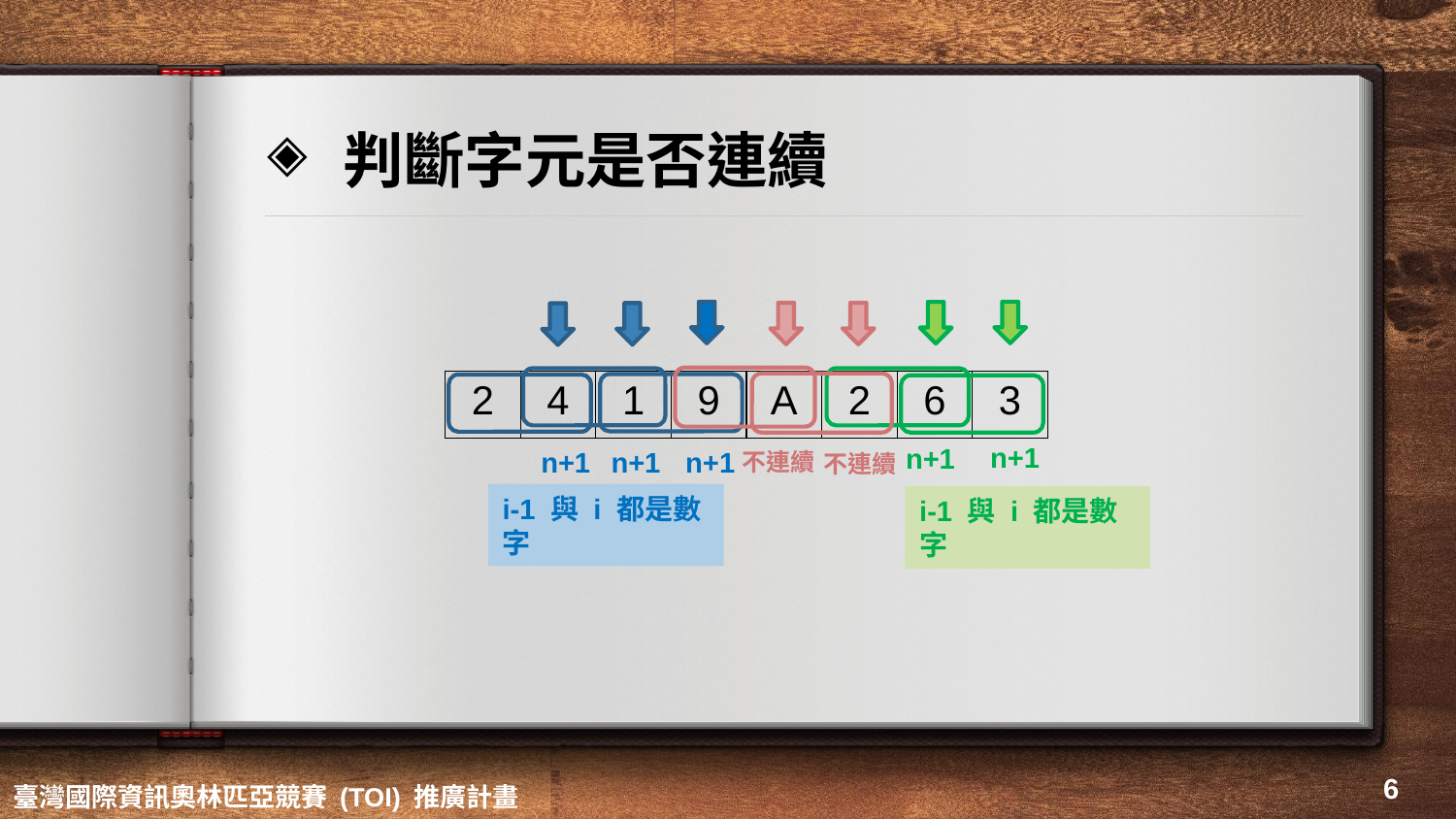

判斷字元是否連續

| 2 | 4 | 1 | 9 | A | 2 | 6 | 3 |
| --- | --- | --- | --- | --- | --- | --- | --- |

n+1
n+1
n+1
n+1
n+1
不連續
不連續
i-1 與 i 都是數字
i-1 與 i 都是數字
6